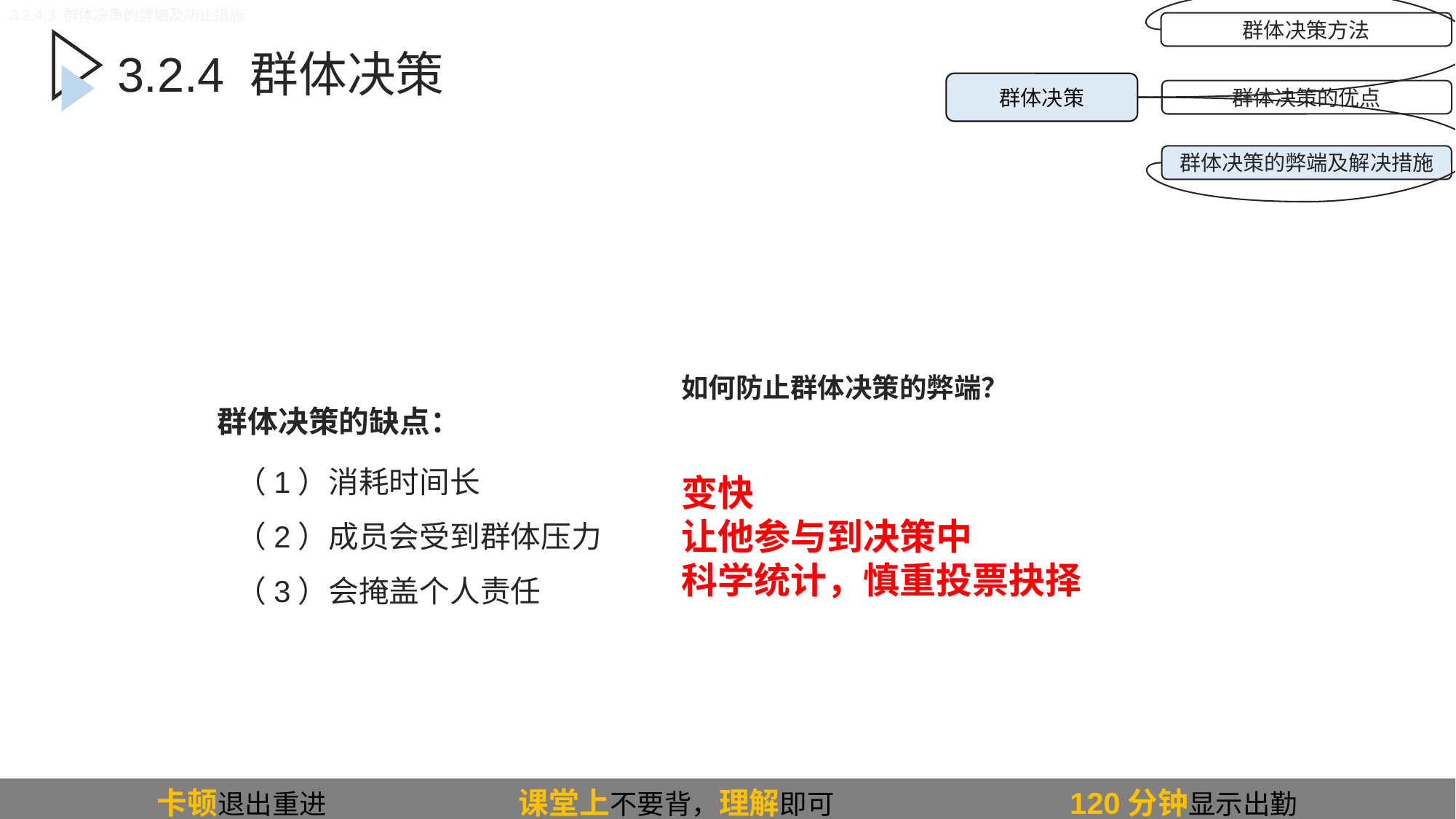

3.2.4.3 群体决策的弊端及防止措施
群体决策方法
群体决策
群体决策的优点
群体决策的弊端及解决措施
3.2.4 群体决策
如何防止群体决策的弊端？
群体决策的缺点：
（1）消耗时间长
（2）成员会受到群体压力
（3）会掩盖个人责任
变快
让他参与到决策中
科学统计，慎重投票抉择